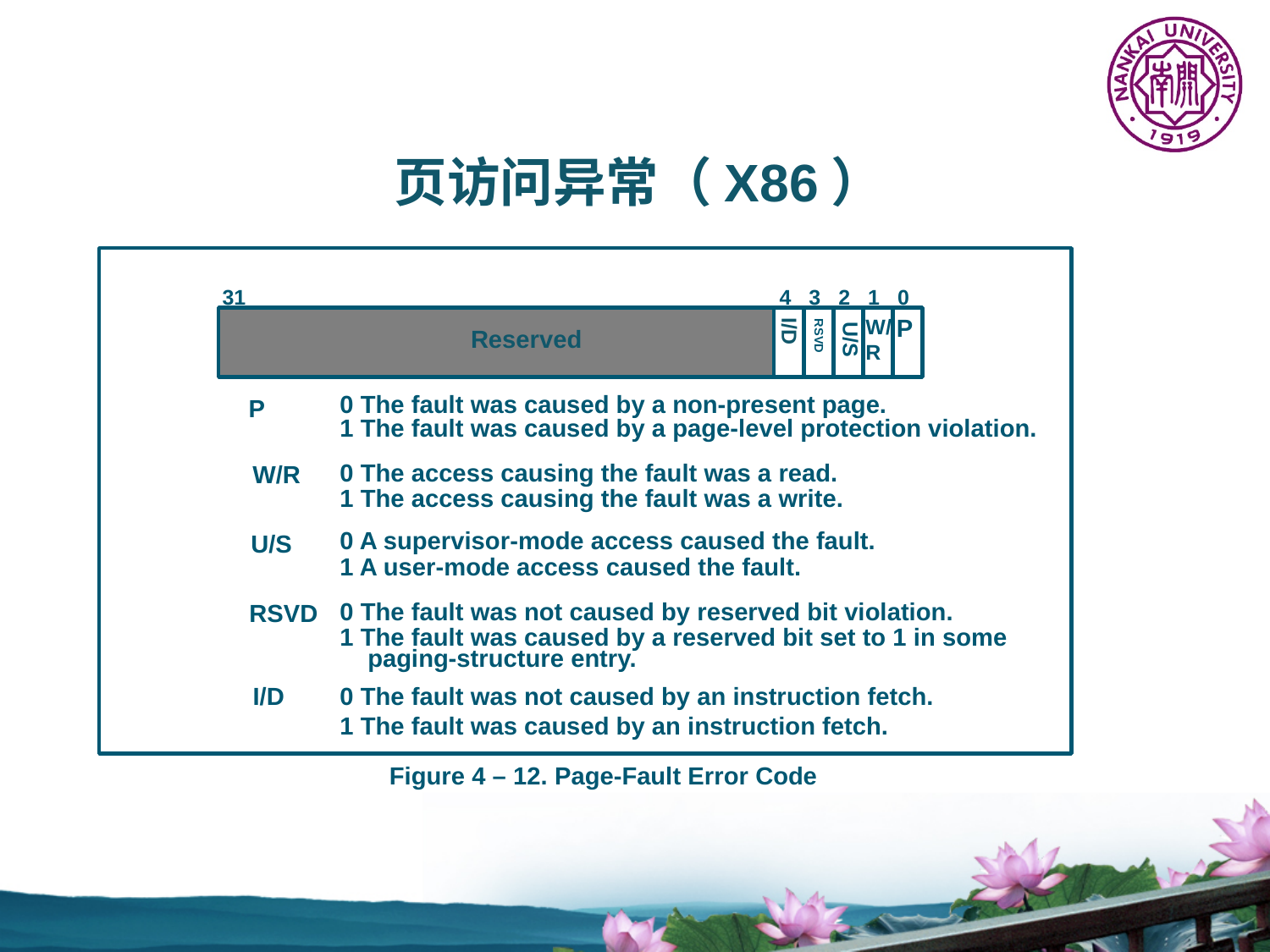

页访问异常（X86）

4   3   2   1   0
31
P

W/R

I/D
Reserved
U/S
RSVD
0 The fault was caused by a non-present page.
P
1 The fault was caused by a page-level protection violation.
0 The access causing the fault was a read.
W/R
1 The access causing the fault was a write.
0 A supervisor-mode access caused the fault.
U/S
1 A user-mode access caused the fault.
0 The fault was not caused by reserved bit violation.
RSVD
1 The fault was caused by a reserved bit set to 1 in some
    paging-structure entry.
I/D
0 The fault was not caused by an instruction fetch.
1 The fault was caused by an instruction fetch.
Figure 4 – 12. Page-Fault Error Code